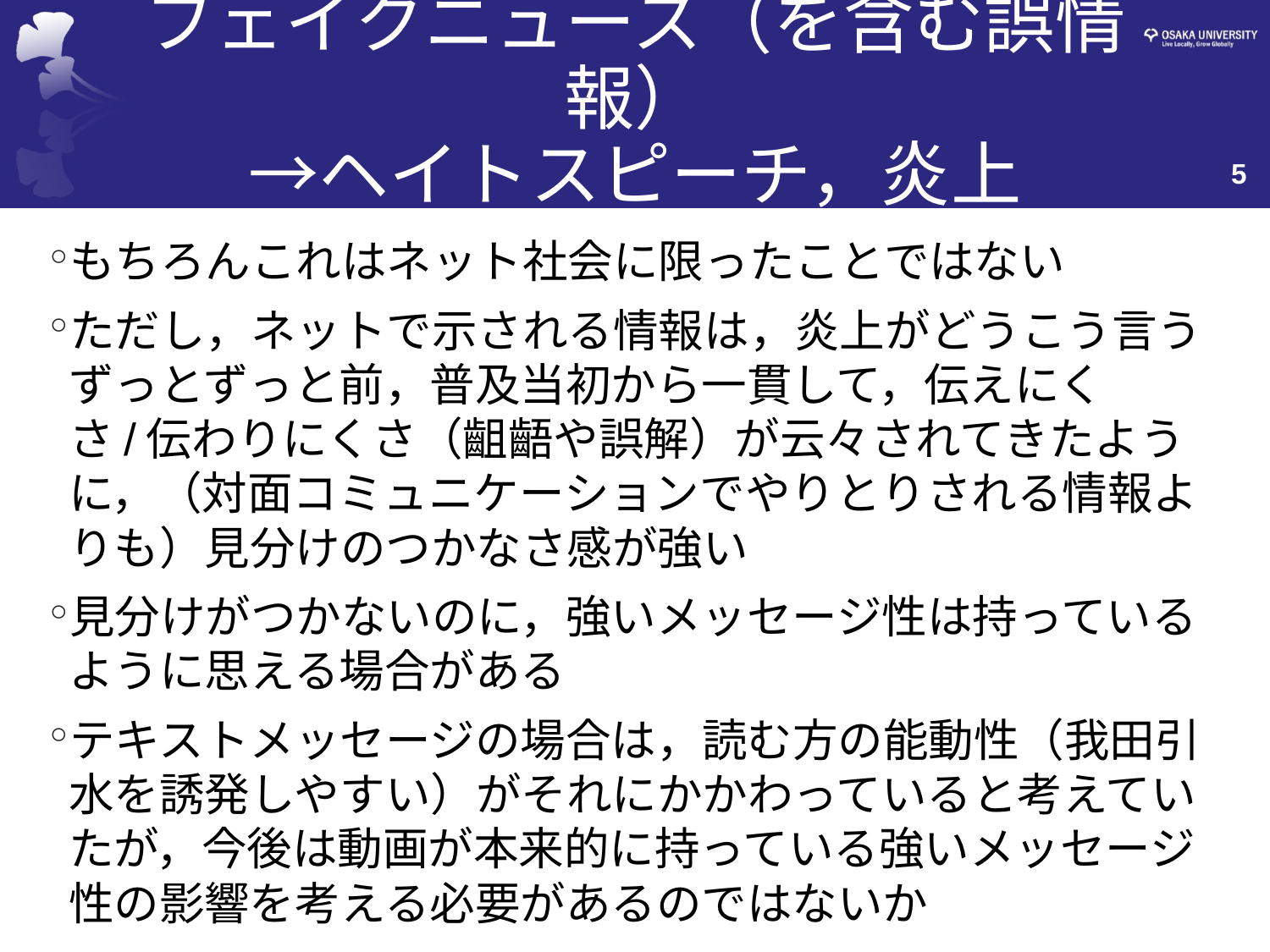

# フェイクニュース（を含む誤情報） →ヘイトスピーチ，炎上
5
もちろんこれはネット社会に限ったことではない
ただし，ネットで示される情報は，炎上がどうこう言うずっとずっと前，普及当初から一貫して，伝えにくさ/伝わりにくさ（齟齬や誤解）が云々されてきたように，（対面コミュニケーションでやりとりされる情報よりも）見分けのつかなさ感が強い
見分けがつかないのに，強いメッセージ性は持っているように思える場合がある
テキストメッセージの場合は，読む方の能動性（我田引水を誘発しやすい）がそれにかかわっていると考えていたが，今後は動画が本来的に持っている強いメッセージ性の影響を考える必要があるのではないか